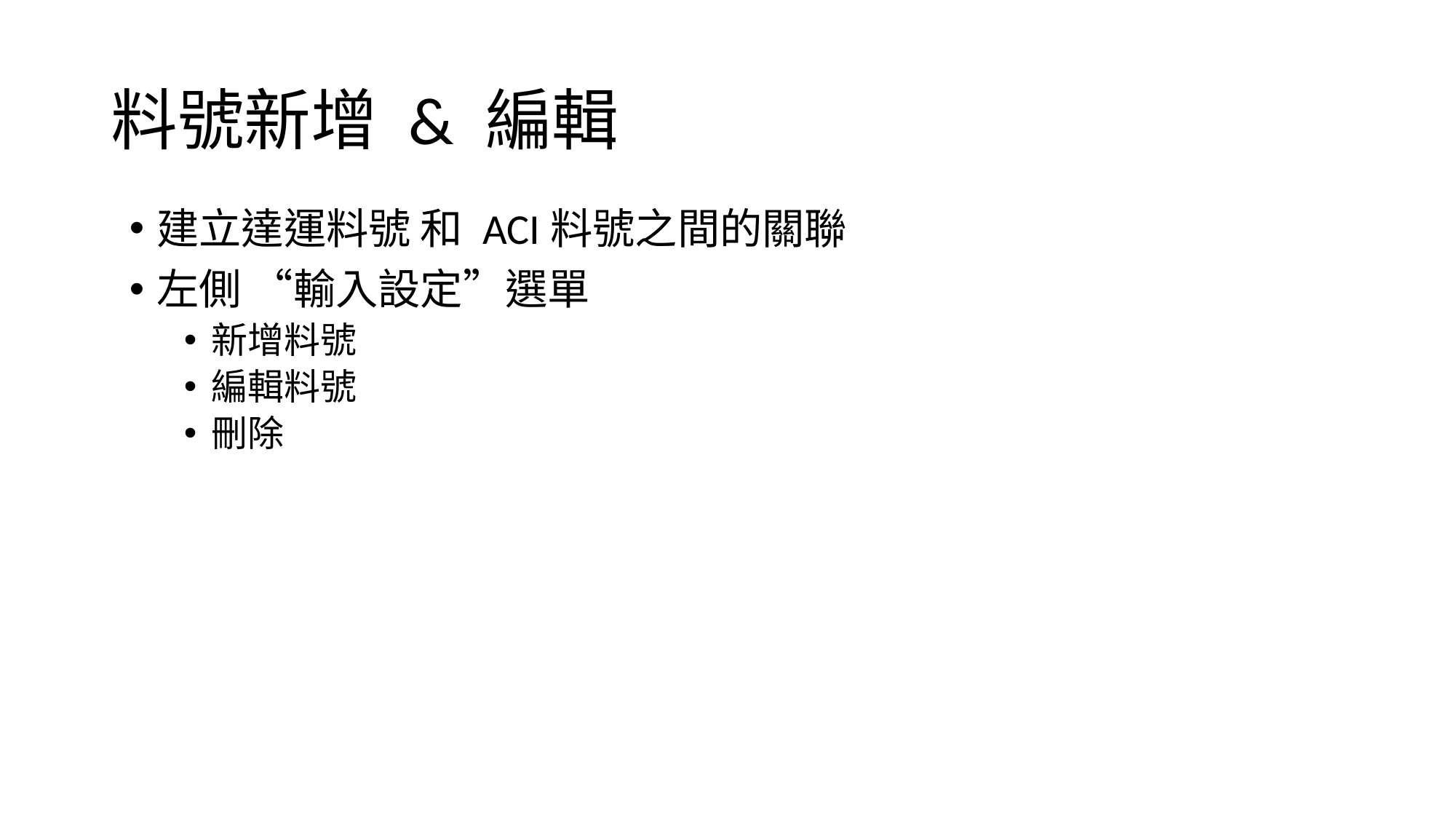

# 料號新增 & 編輯
建立達運料號 和 ACI料號之間的關聯
左側 “輸入設定”選單
新增料號
編輯料號
刪除